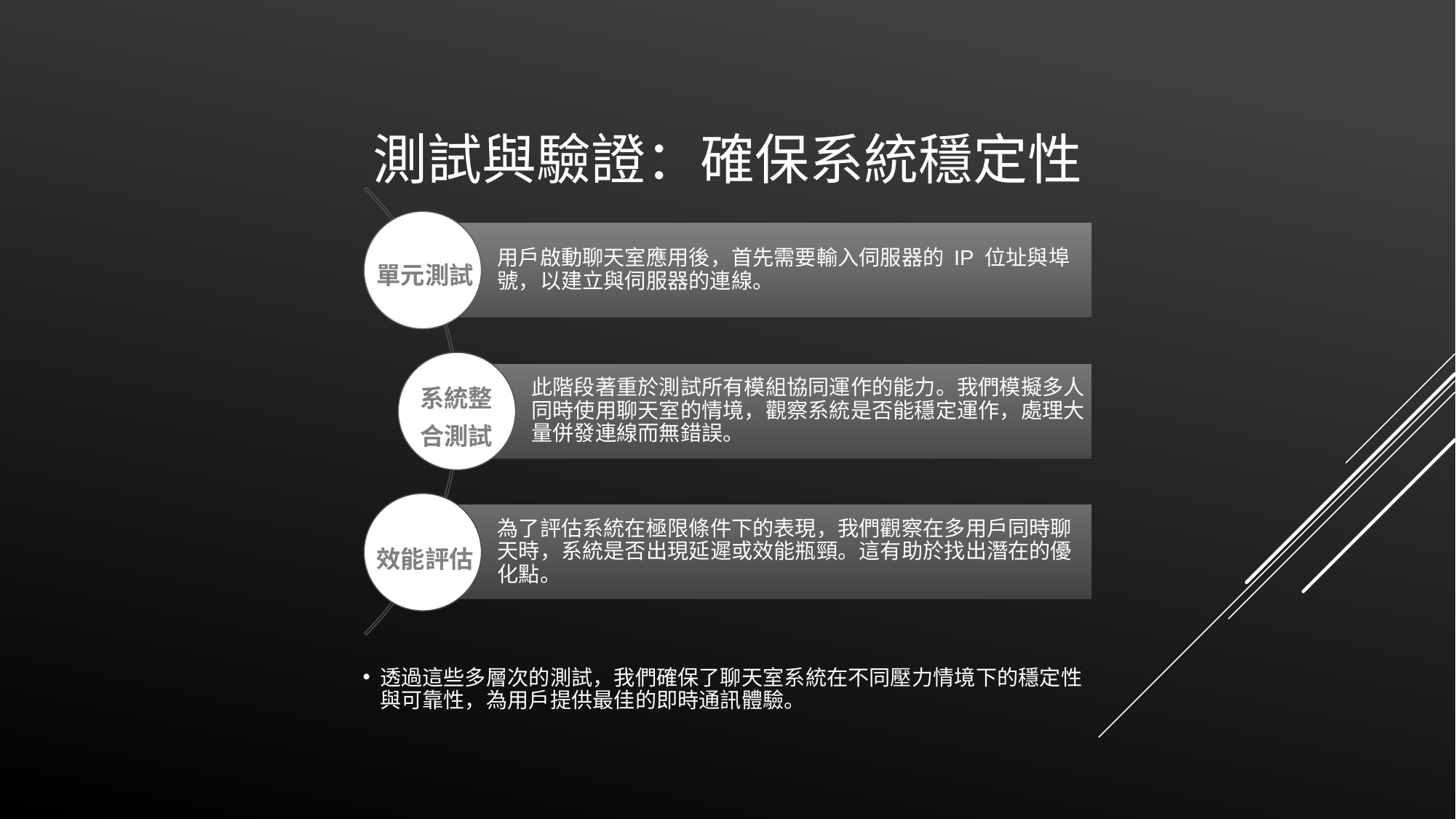

# 測試與驗證：確保系統穩定性
用戶啟動聊天室應用後，首先需要輸入伺服器的 IP 位址與埠號，以建立與伺服器的連線。
此階段著重於測試所有模組協同運作的能力。我們模擬多人同時使用聊天室的情境，觀察系統是否能穩定運作，處理大量併發連線而無錯誤。
為了評估系統在極限條件下的表現，我們觀察在多用戶同時聊天時，系統是否出現延遲或效能瓶頸。這有助於找出潛在的優化點。
單元測試
系統整
合測試
效能評估
透過這些多層次的測試，我們確保了聊天室系統在不同壓力情境下的穩定性與可靠性，為用戶提供最佳的即時通訊體驗。